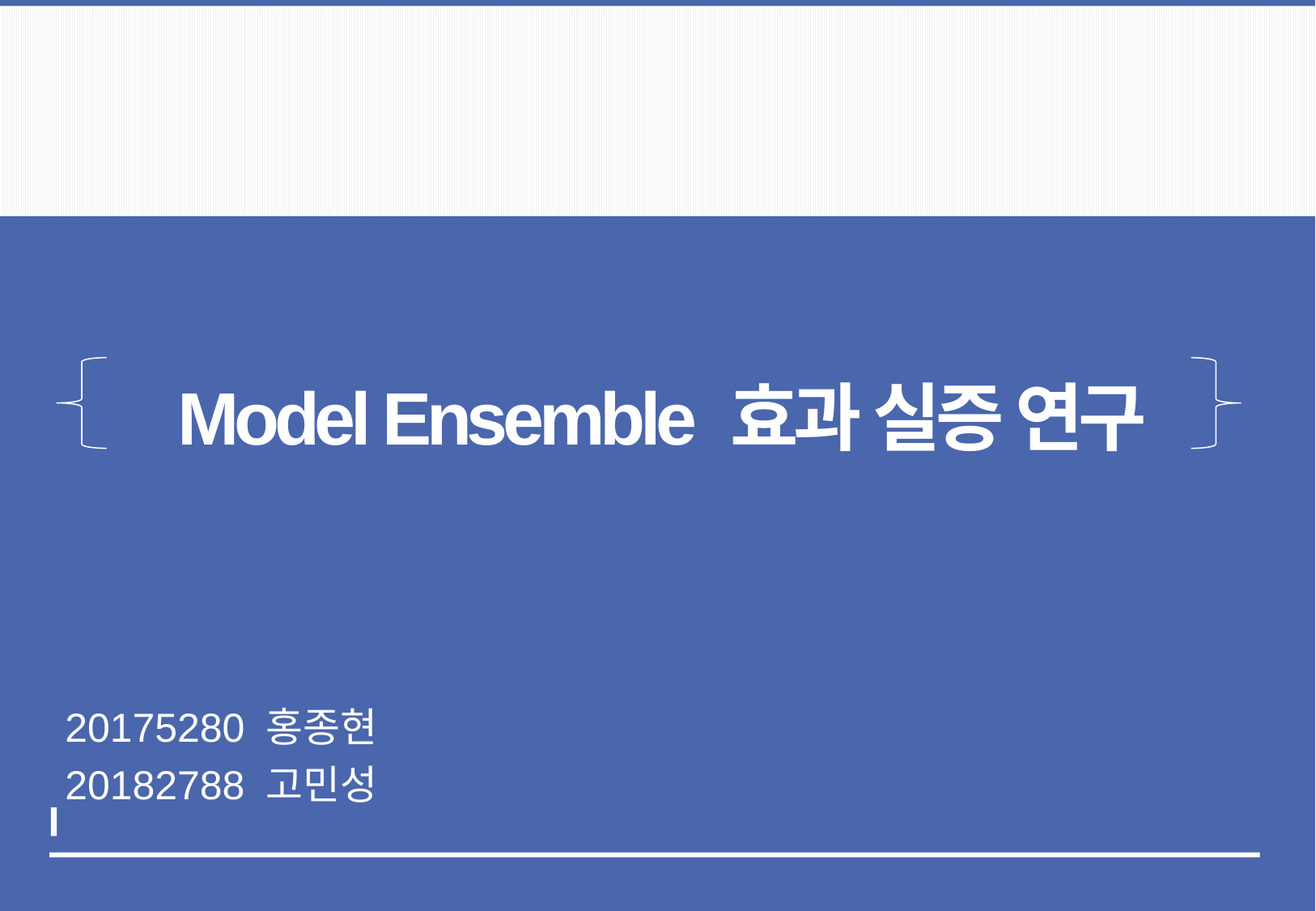

Model Ensemble 효과 실증 연구
20175280 홍종현
20182788 고민성